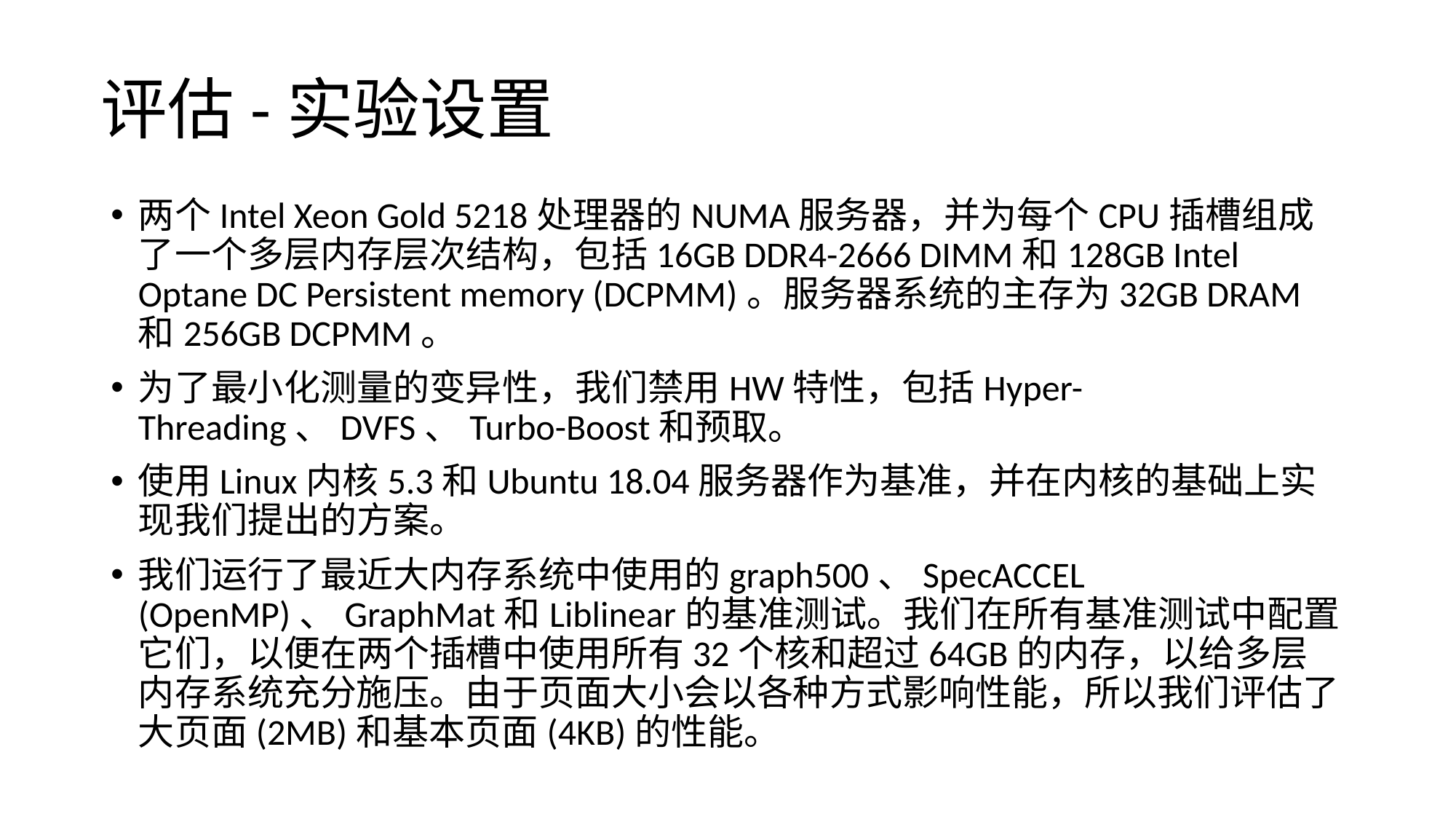

# 评估-实验设置
两个Intel Xeon Gold 5218处理器的NUMA服务器，并为每个CPU插槽组成了一个多层内存层次结构，包括16GB DDR4-2666 DIMM和128GB Intel Optane DC Persistent memory (DCPMM)。服务器系统的主存为32GB DRAM和256GB DCPMM。
为了最小化测量的变异性，我们禁用HW特性，包括Hyper-Threading、DVFS、Turbo-Boost和预取。
使用Linux内核5.3和Ubuntu 18.04服务器作为基准，并在内核的基础上实现我们提出的方案。
我们运行了最近大内存系统中使用的graph500、SpecACCEL (OpenMP)、GraphMat和Liblinear的基准测试。我们在所有基准测试中配置它们，以便在两个插槽中使用所有32个核和超过64GB的内存，以给多层内存系统充分施压。由于页面大小会以各种方式影响性能，所以我们评估了大页面(2MB)和基本页面(4KB)的性能。